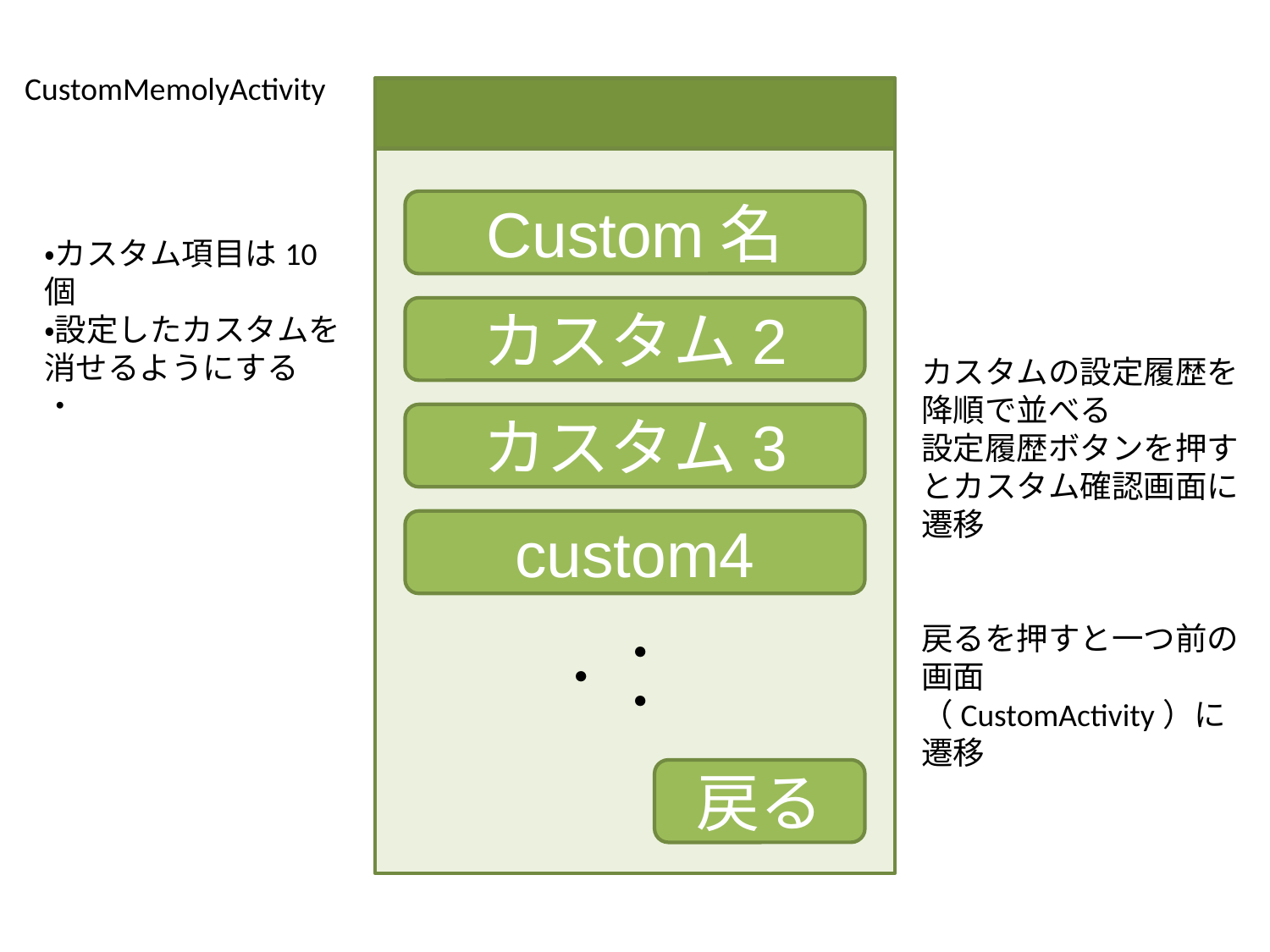

CustomMemolyActivity

Custom名
・カスタム項目は10個
・設定したカスタムを消せるようにする
・
カスタム2
カスタムの設定履歴を降順で並べる
設定履歴ボタンを押すとカスタム確認画面に遷移

戻るを押すと一つ前の画面（CustomActivity）に遷移
カスタム3
custom4
・・・
戻る